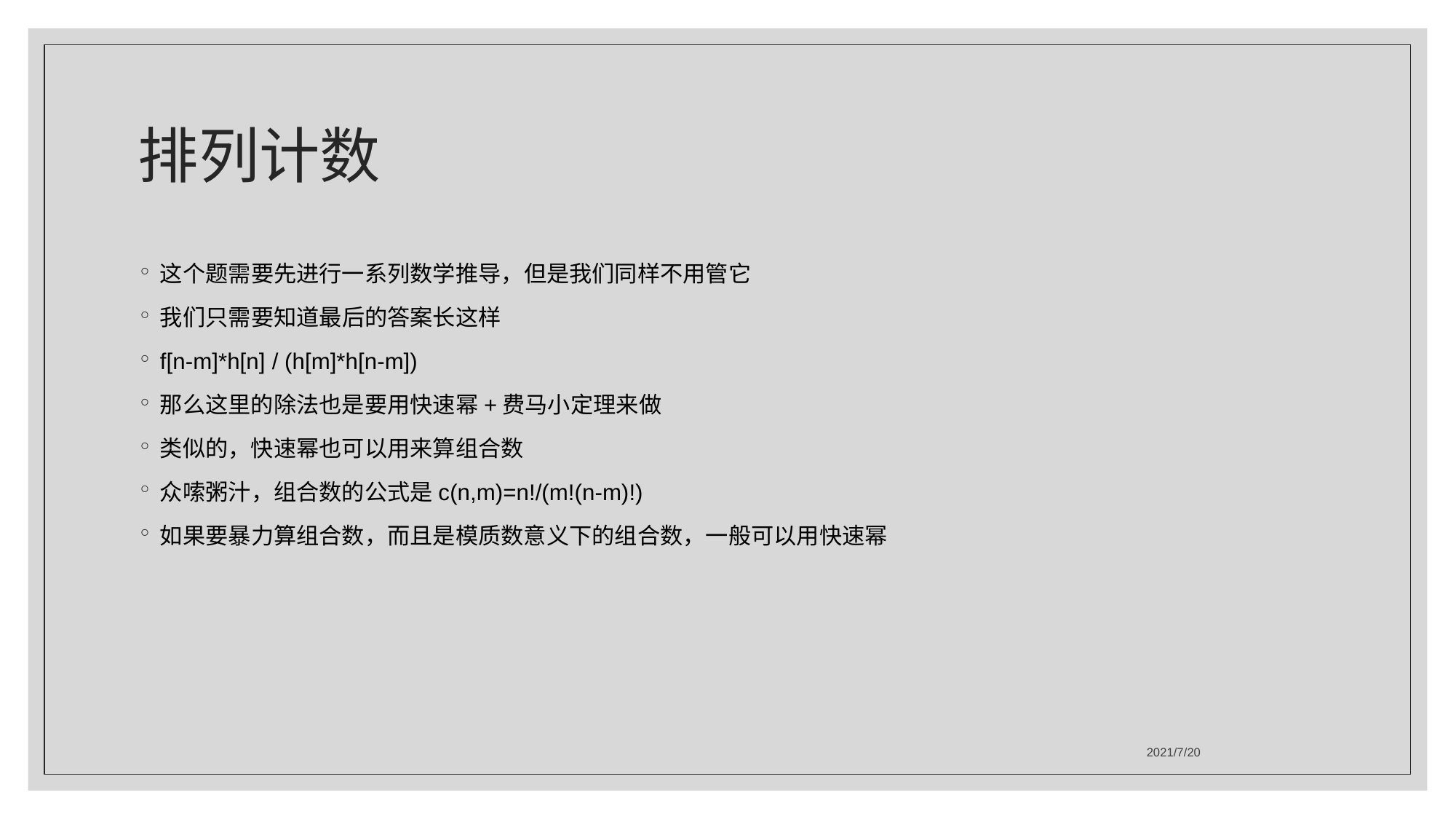

# 排列计数
这个题需要先进行一系列数学推导，但是我们同样不用管它
我们只需要知道最后的答案长这样
f[n-m]*h[n] / (h[m]*h[n-m])
那么这里的除法也是要用快速幂+费马小定理来做
类似的，快速幂也可以用来算组合数
众嗦粥汁，组合数的公式是c(n,m)=n!/(m!(n-m)!)
如果要暴力算组合数，而且是模质数意义下的组合数，一般可以用快速幂

2021/7/20